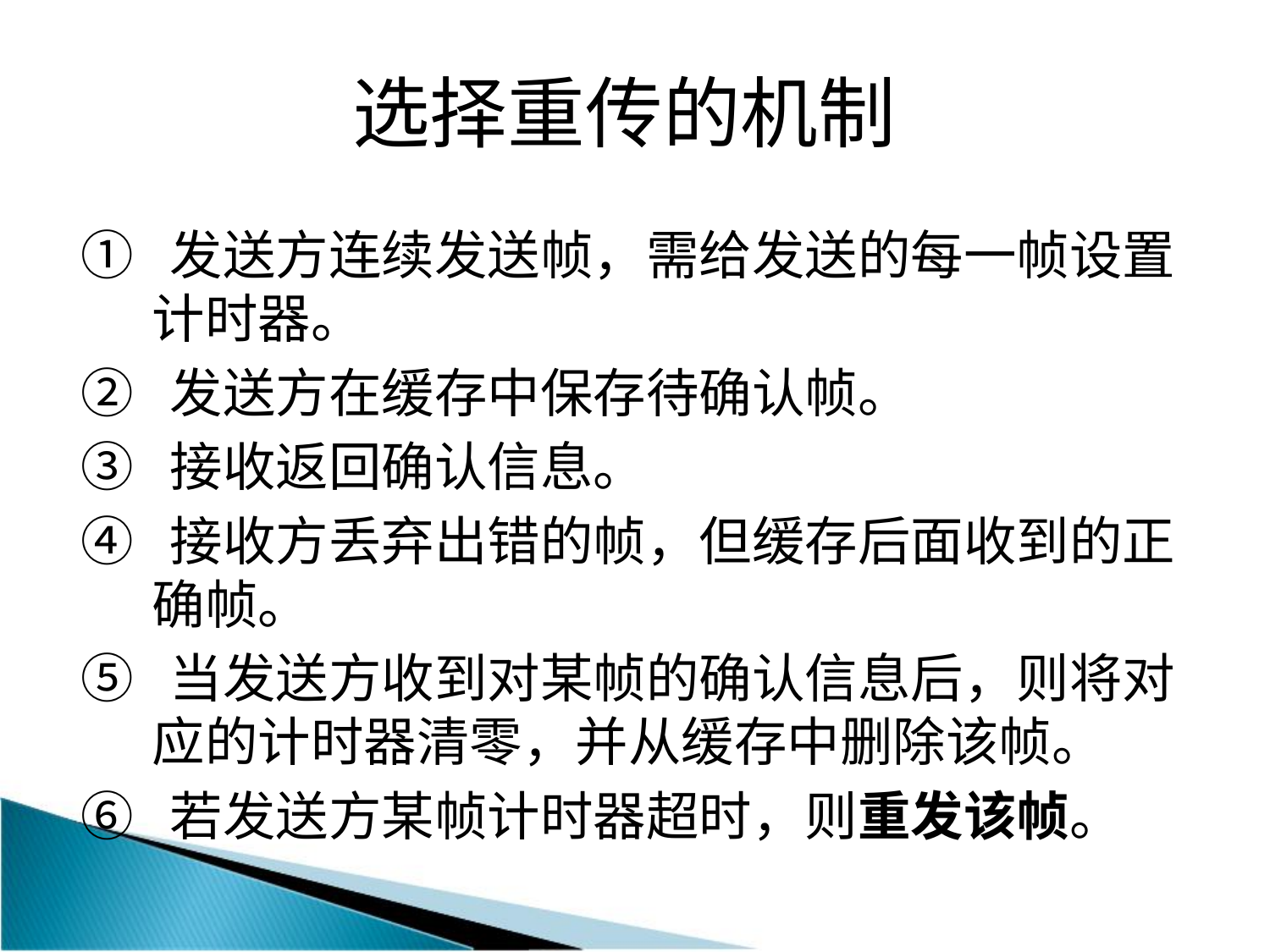

选择重传的机制
①  发送方连续发送帧，需给发送的每一帧设置计时器。
②  发送方在缓存中保存待确认帧。
③  接收返回确认信息。
④  接收方丢弃出错的帧，但缓存后面收到的正确帧。
⑤  当发送方收到对某帧的确认信息后，则将对应的计时器清零，并从缓存中删除该帧。
⑥  若发送方某帧计时器超时，则重发该帧。